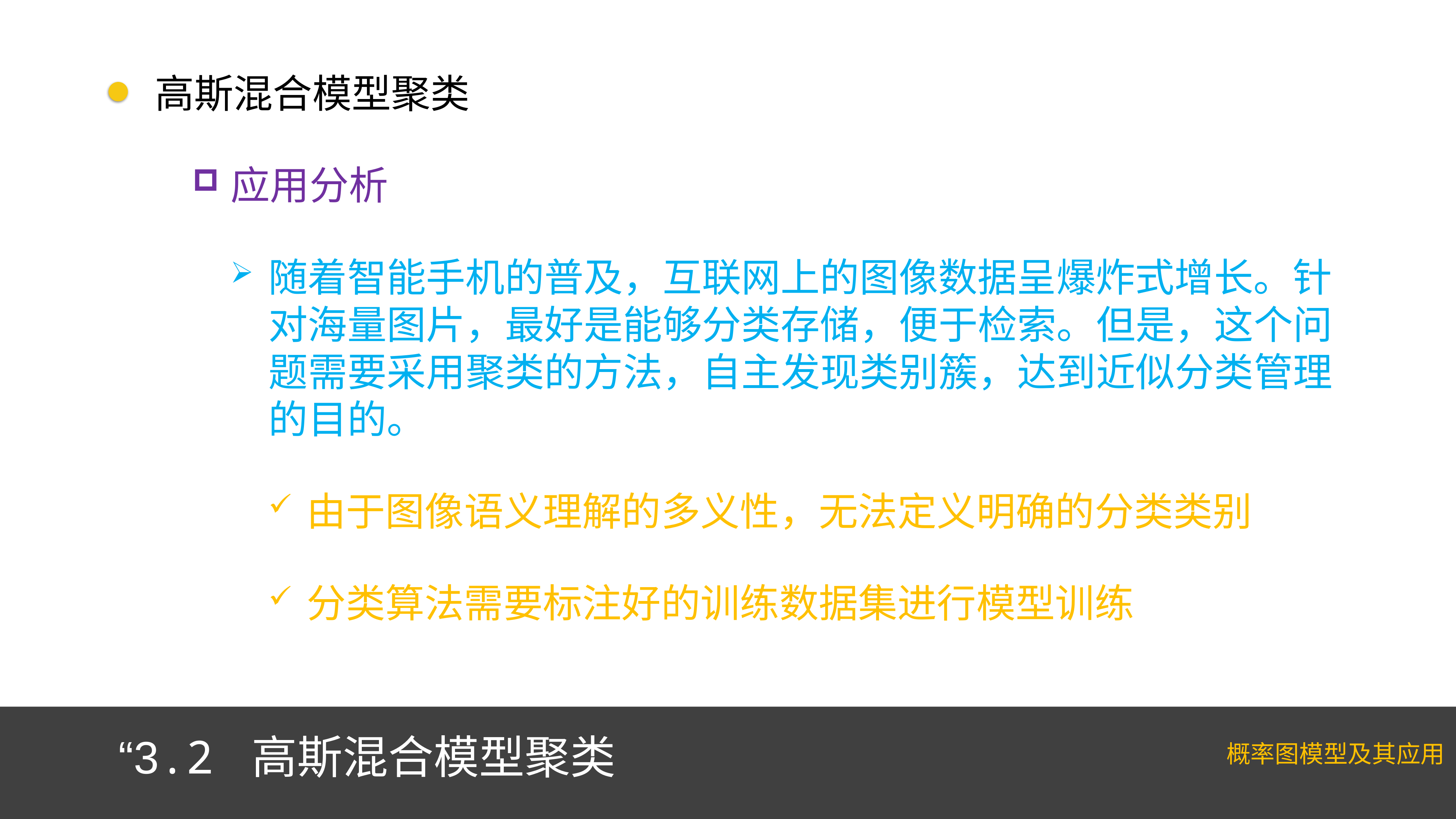

高斯混合模型聚类
应用分析
随着智能手机的普及，互联网上的图像数据呈爆炸式增长。针对海量图片，最好是能够分类存储，便于检索。但是，这个问题需要采用聚类的方法，自主发现类别簇，达到近似分类管理的目的。
由于图像语义理解的多义性，无法定义明确的分类类别
分类算法需要标注好的训练数据集进行模型训练

“3.2 高斯混合模型聚类